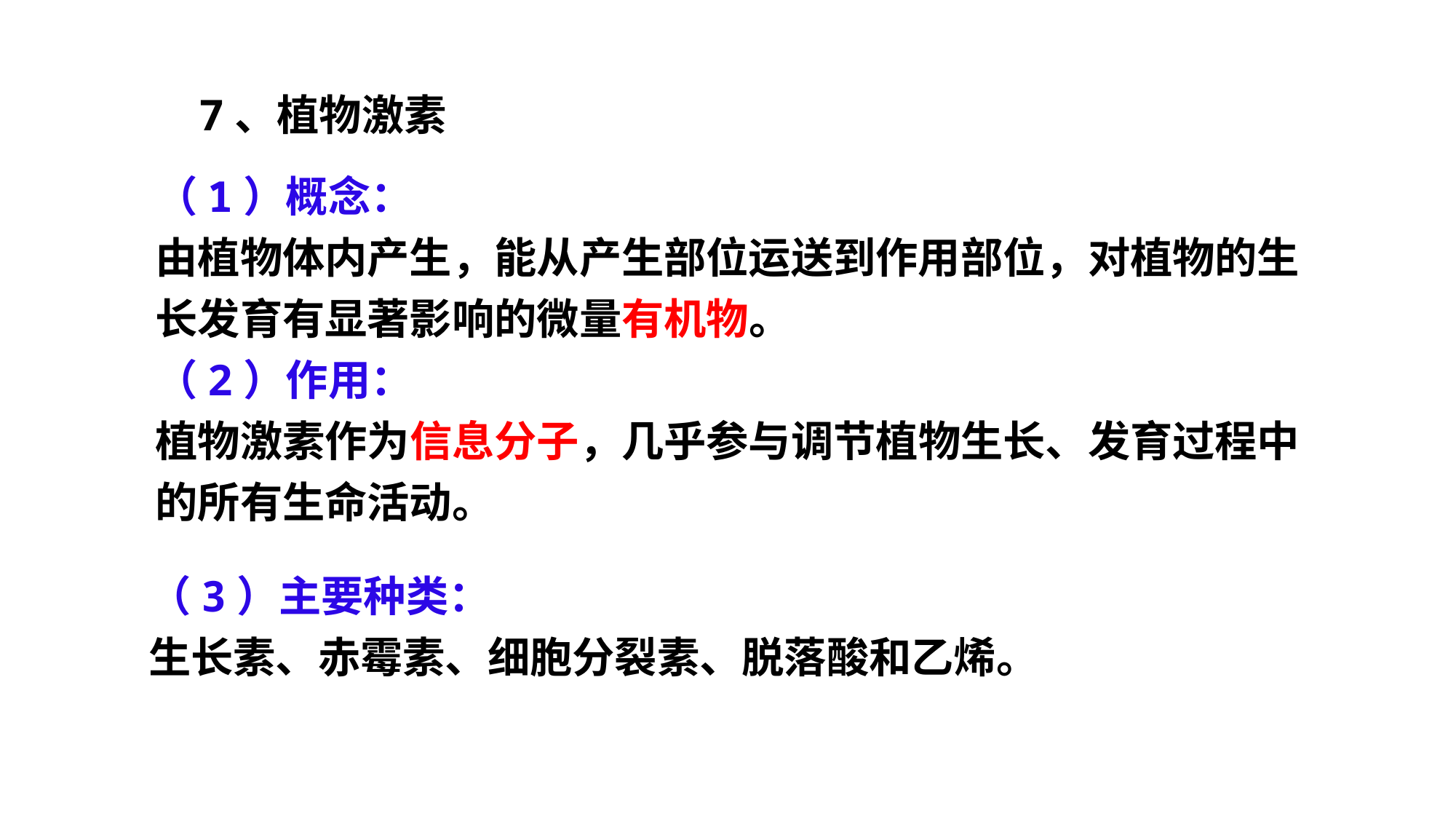

7、植物激素
（1）概念：
由植物体内产生，能从产生部位运送到作用部位，对植物的生长发育有显著影响的微量有机物。
（2）作用：
植物激素作为信息分子，几乎参与调节植物生长、发育过程中的所有生命活动。
（3）主要种类：
生长素、赤霉素、细胞分裂素、脱落酸和乙烯。